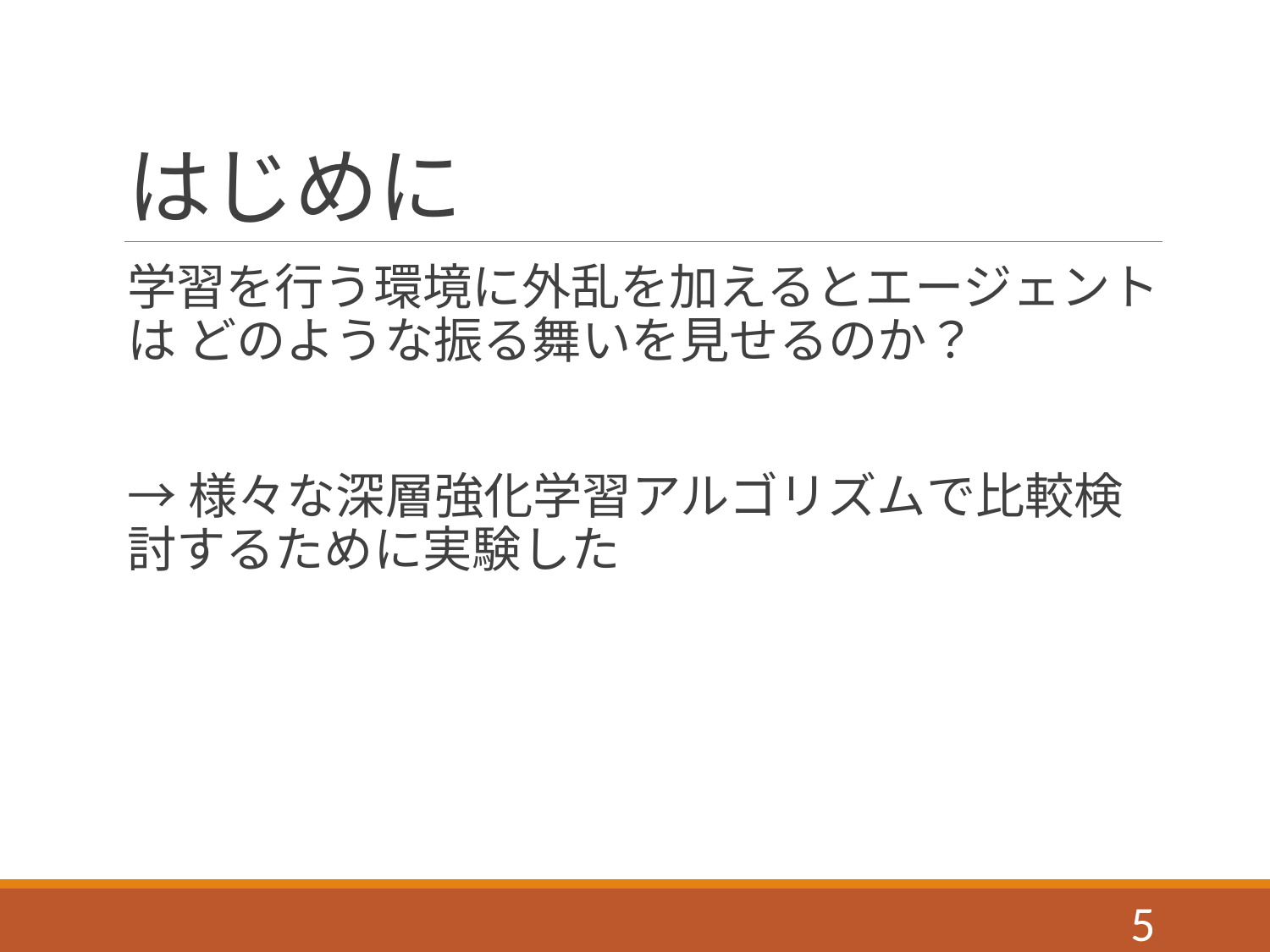

# はじめに
学習を行う環境に外乱を加えるとエージェントは どのような振る舞いを見せるのか？

→様々な深層強化学習アルゴリズムで比較検討するために実験した
5